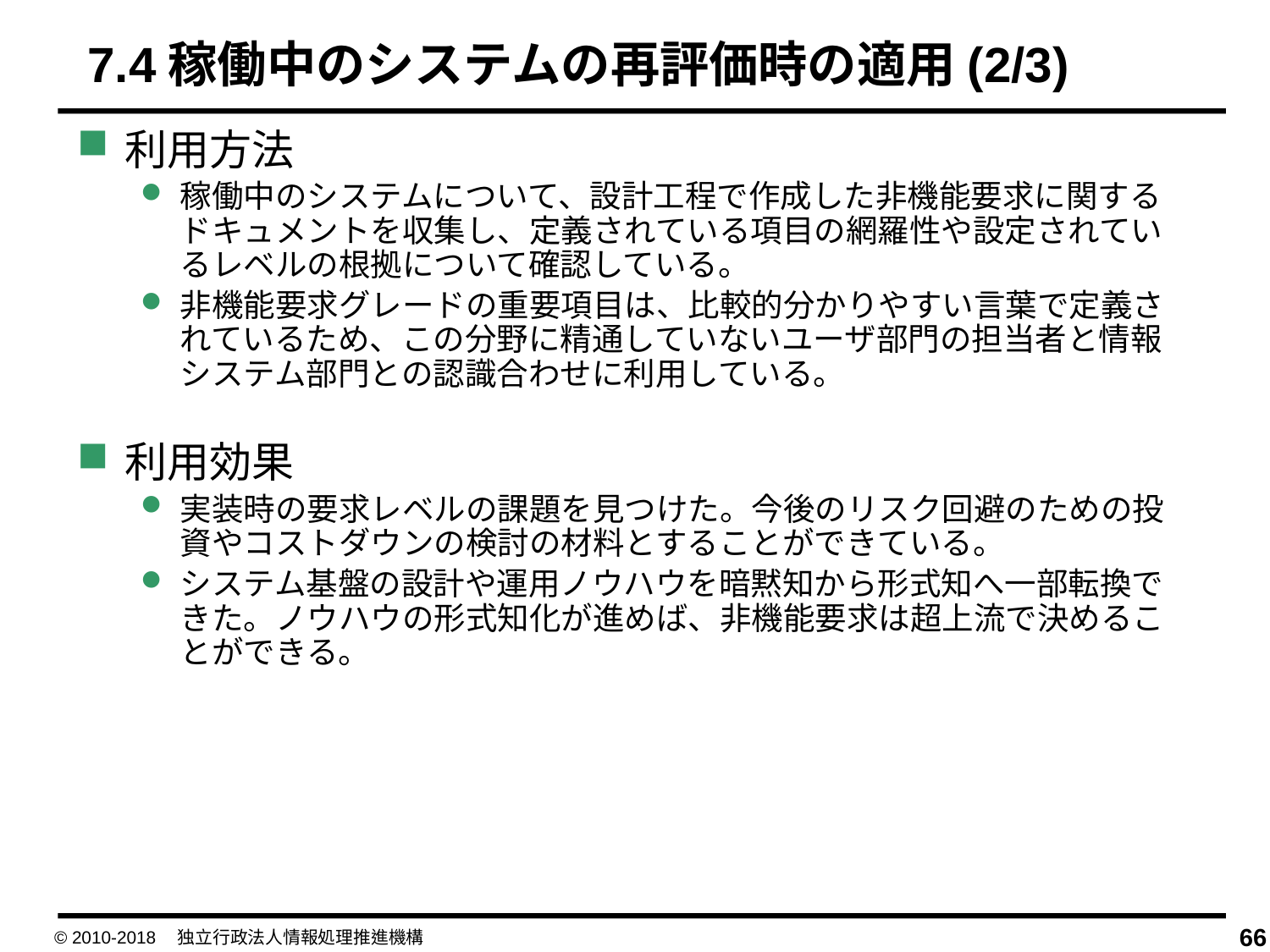

7.4稼働中のシステムの再評価時の適用(2/3)
利用方法
稼働中のシステムについて、設計工程で作成した非機能要求に関するドキュメントを収集し、定義されている項目の網羅性や設定されているレベルの根拠について確認している。
非機能要求グレードの重要項目は、比較的分かりやすい言葉で定義されているため、この分野に精通していないユーザ部門の担当者と情報システム部門との認識合わせに利用している。

利用効果
実装時の要求レベルの課題を見つけた。今後のリスク回避のための投資やコストダウンの検討の材料とすることができている。
システム基盤の設計や運用ノウハウを暗黙知から形式知へ一部転換できた。ノウハウの形式知化が進めば、非機能要求は超上流で決めることができる。

© 2010-2018　独立行政法人情報処理推進機構